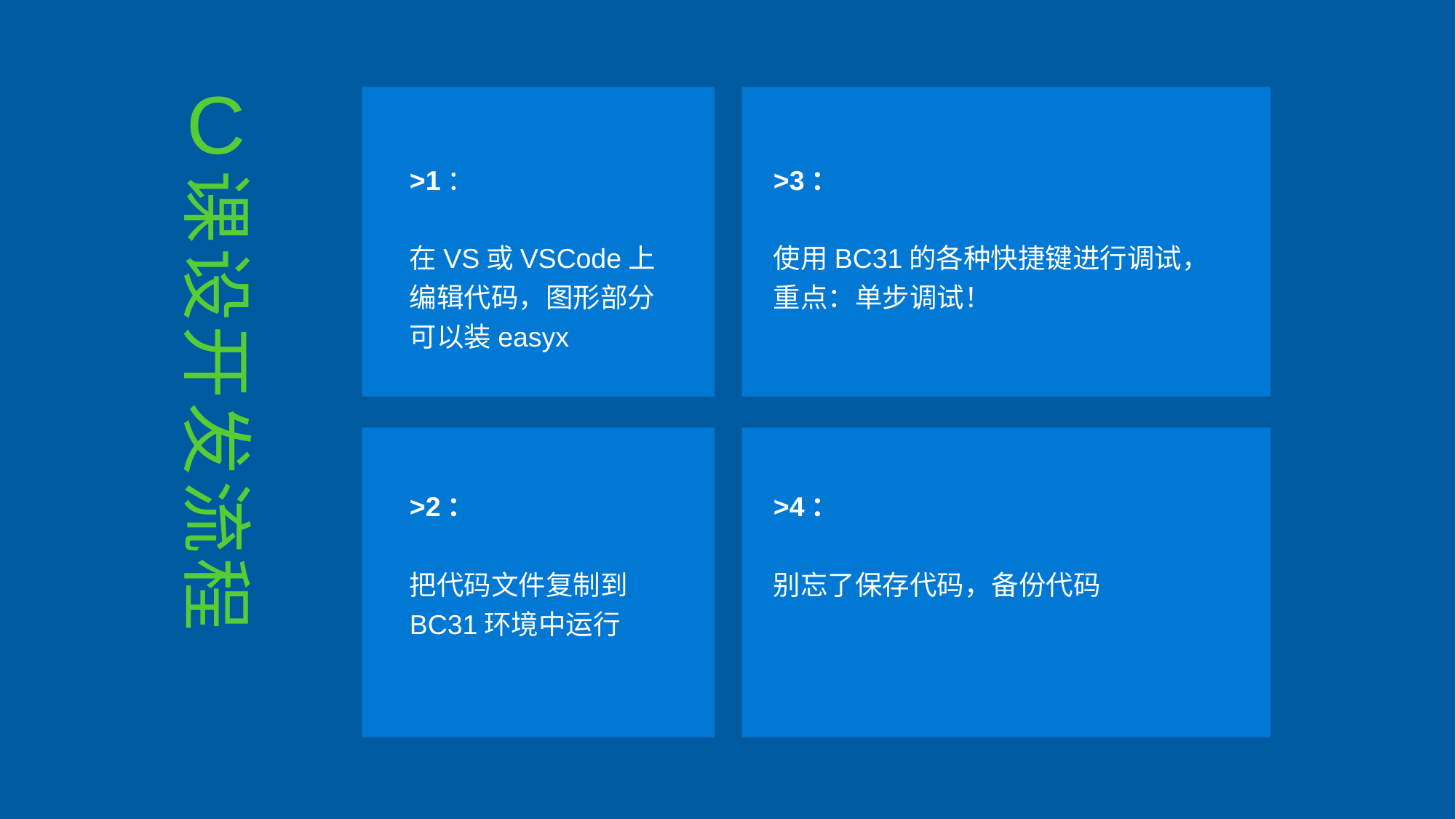

C
课设开发流程

>1：

在VS或VSCode上编辑代码，图形部分可以装easyx
>3：

使用BC31的各种快捷键进行调试，重点：单步调试！

>2：

把代码文件复制到BC31环境中运行
>4：

别忘了保存代码，备份代码